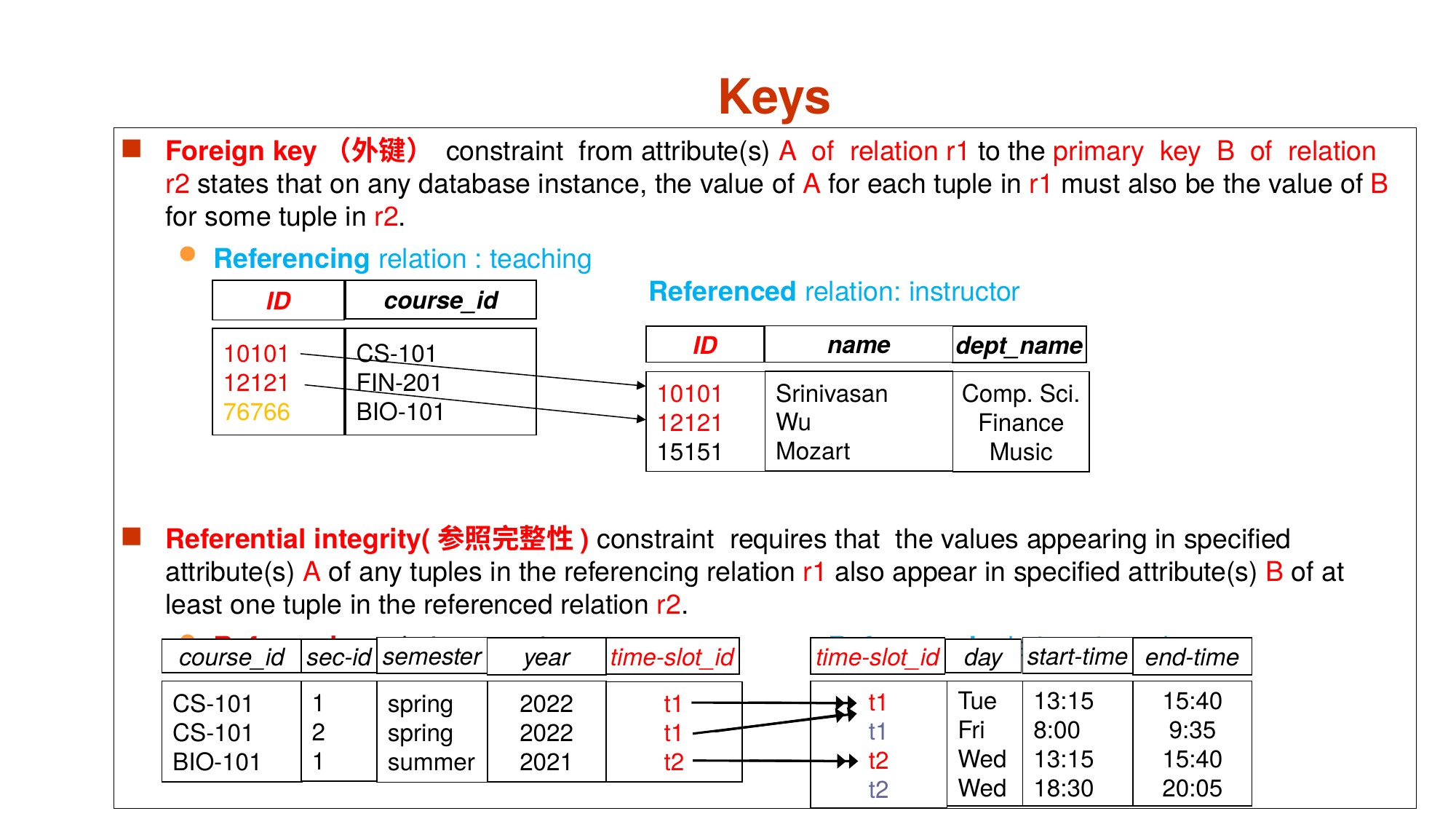

# Keys
Foreign key（外键） constraint  from attribute(s) A  of  relation r1 to the primary  key  B  of  relation r2 states that on any database instance, the value of A for each tuple in r1 must also be the value of B for some tuple in r2.
Referencing relation : teaching
                                                         Referenced relation: instructor

Referential integrity(参照完整性) constraint  requires that  the values appearing in specified attribute(s) A of any tuples in the referencing relation r1 also appear in specified attribute(s) B of at least one tuple in the referenced relation r2.
Referencing relation : section                                 Referenced relation: time-slot

ID
course_id
10101
12121
76766
CS-101
FIN-201
BIO-101
name
ID
dept_name
Srinivasan
Wu
Mozart
10101
12121
15151
Comp. Sci.
Finance
Music
semester
year
start-time
end-time
time-slot_id
time-slot_id
course_id
day
sec-id
2022
2022
2021
t1
t1
t2
t2
15:40
9:35
15:40
20:05
CS-101
CS-101
BIO-101
1
2
1
spring
spring
summer
Tue
Fri
Wed
Wed
13:15
8:00
13:15
18:30
t1
t1
t2